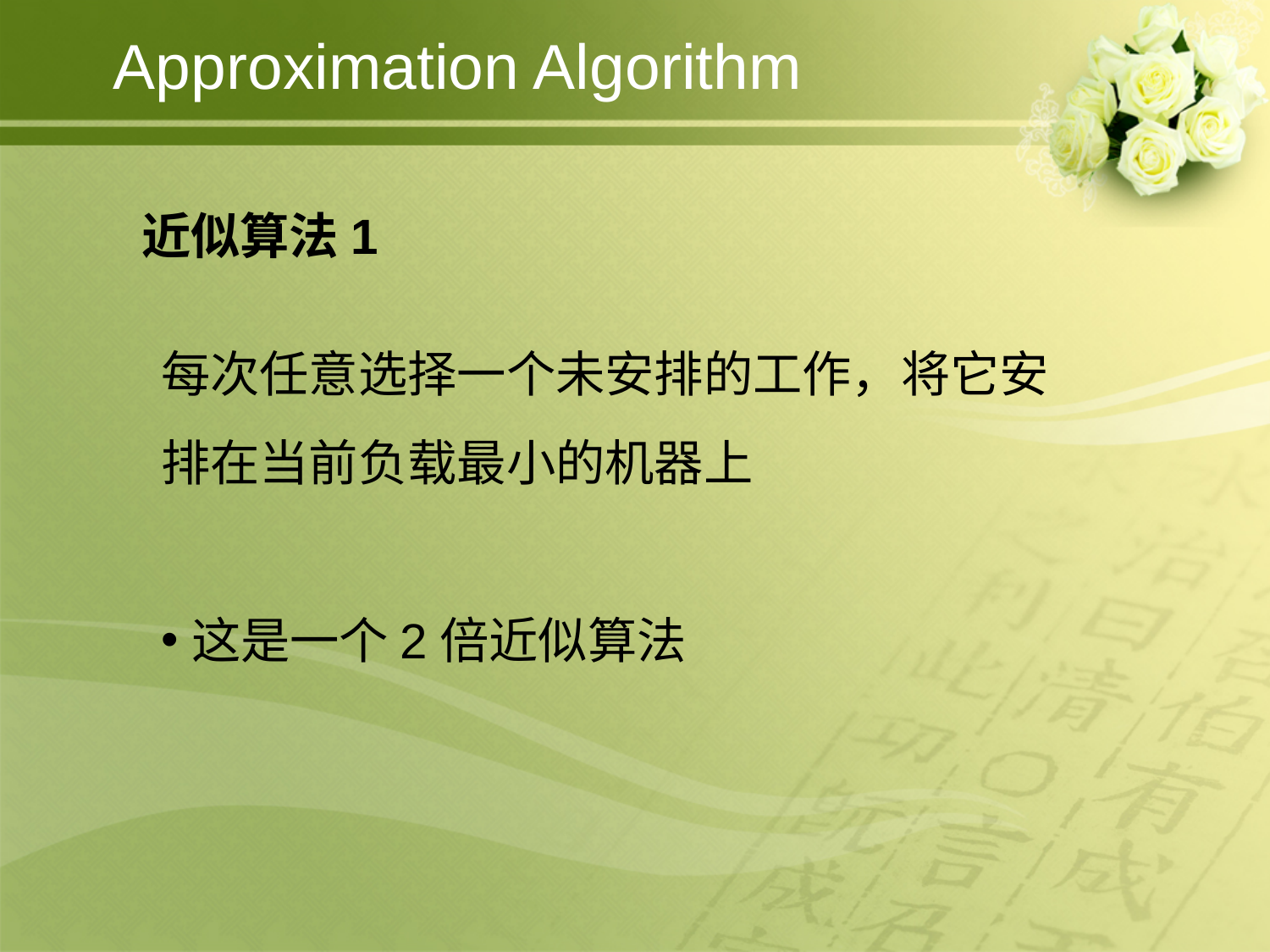

Approximation Algorithm
近似算法1
每次任意选择一个未安排的工作，将它安排在当前负载最小的机器上

这是一个2倍近似算法